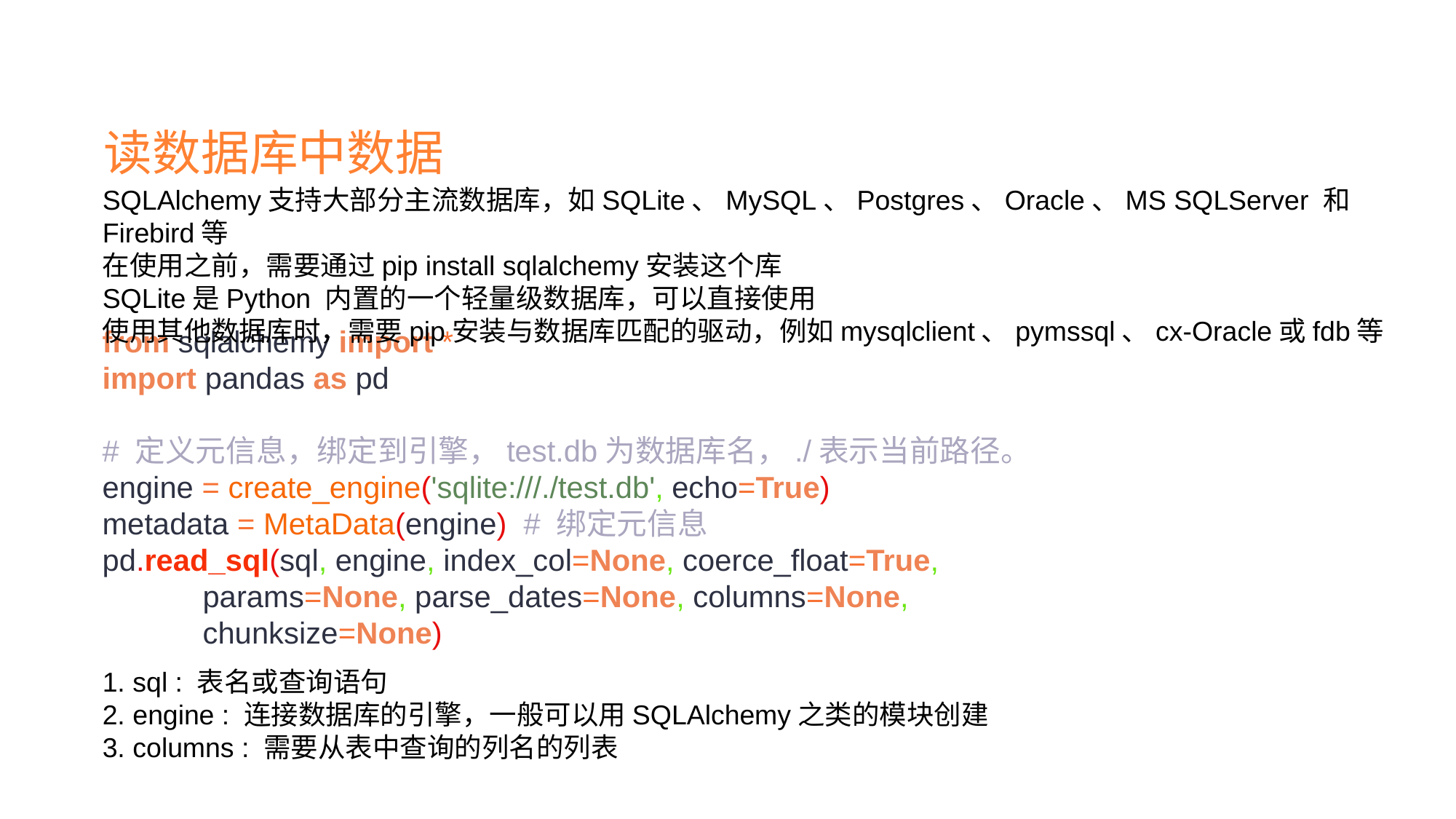

读数据库中数据
SQLAlchemy支持大部分主流数据库，如SQLite、MySQL、Postgres、Oracle、MS SQLServer 和Firebird等
在使用之前，需要通过pip install sqlalchemy安装这个库
SQLite是Python 内置的一个轻量级数据库，可以直接使用
使用其他数据库时，需要pip安装与数据库匹配的驱动，例如mysqlclient、pymssql、cx-Oracle或fdb等
from sqlalchemy import *
import pandas as pd
# 定义元信息，绑定到引擎，test.db为数据库名，./表示当前路径。
engine = create_engine('sqlite:///./test.db', echo=True)
metadata = MetaData(engine)  # 绑定元信息
pd.read_sql(sql, engine, index_col=None, coerce_float=True,
            params=None, parse_dates=None, columns=None,
            chunksize=None)
1. sql : 表名或查询语句
2. engine : 连接数据库的引擎，一般可以用SQLAlchemy之类的模块创建
3. columns : 需要从表中查询的列名的列表